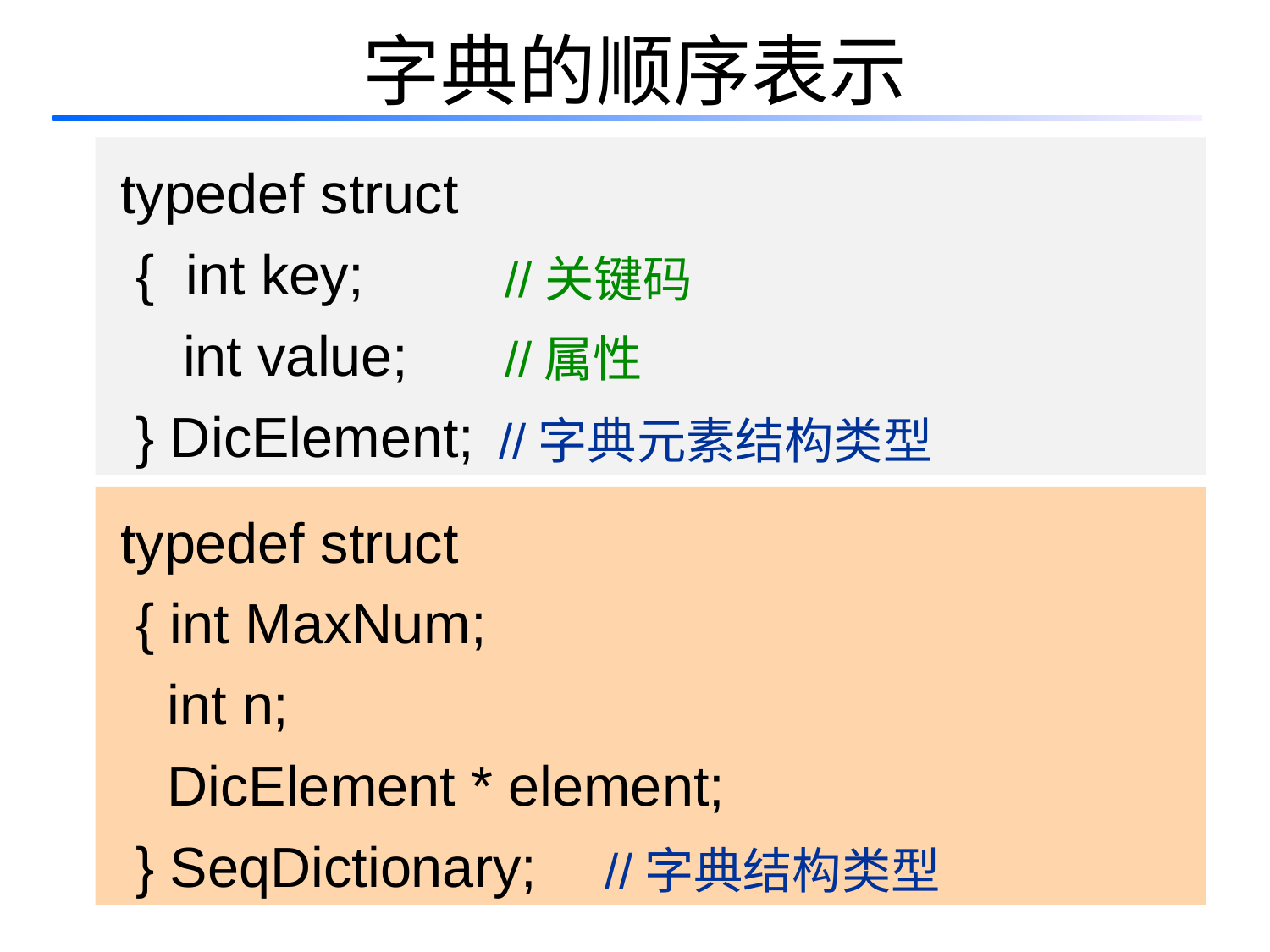

# 字典的顺序表示

typedef struct
 {  int key;
    int value;
 } DicElement;
//关键码
//属性
//字典元素结构类型
typedef struct
 { int MaxNum;
   int n;
   DicElement * element;
 } SeqDictionary;
//字典结构类型